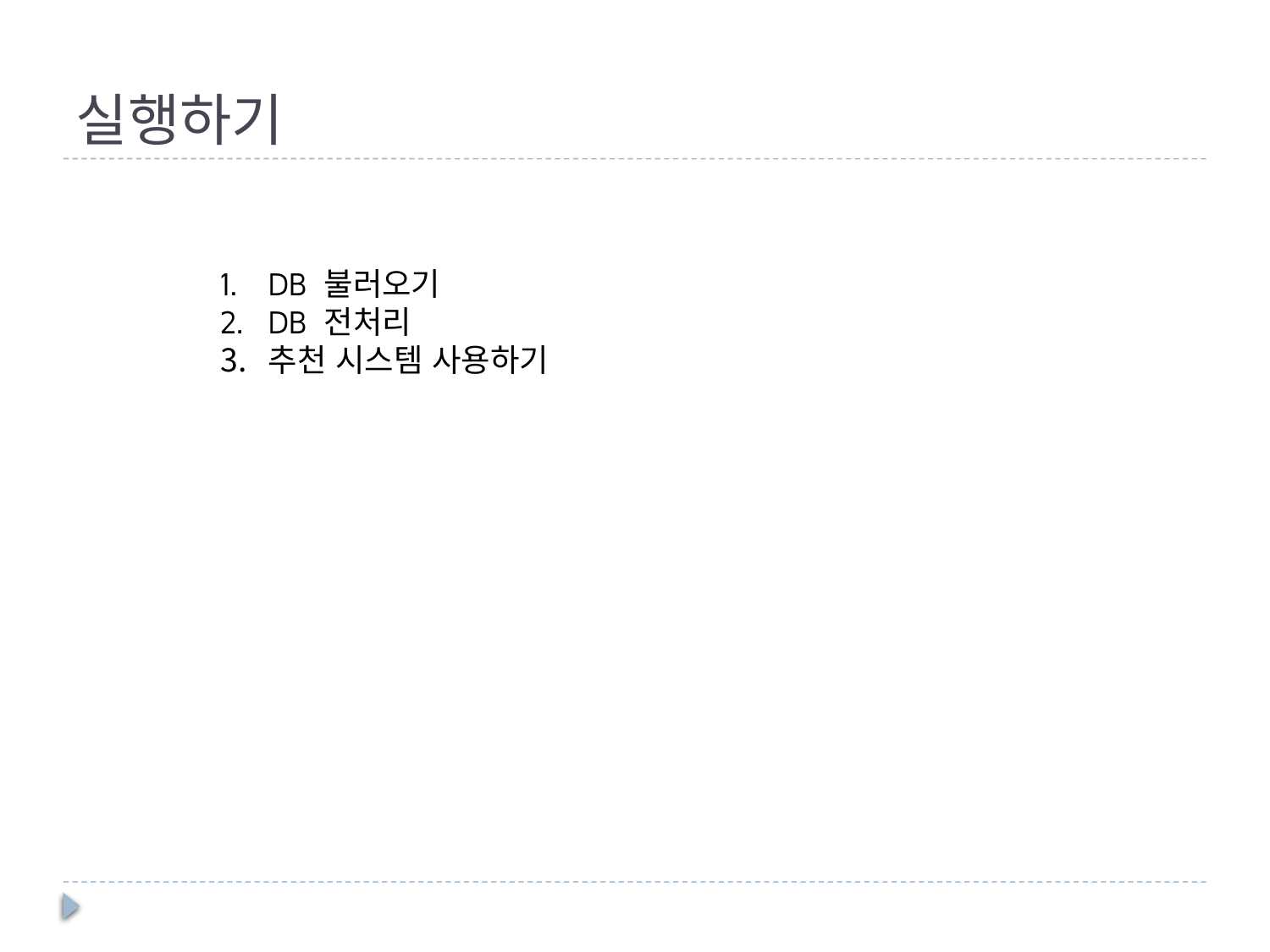

# 실행하기
DB 불러오기
DB 전처리
추천 시스템 사용하기